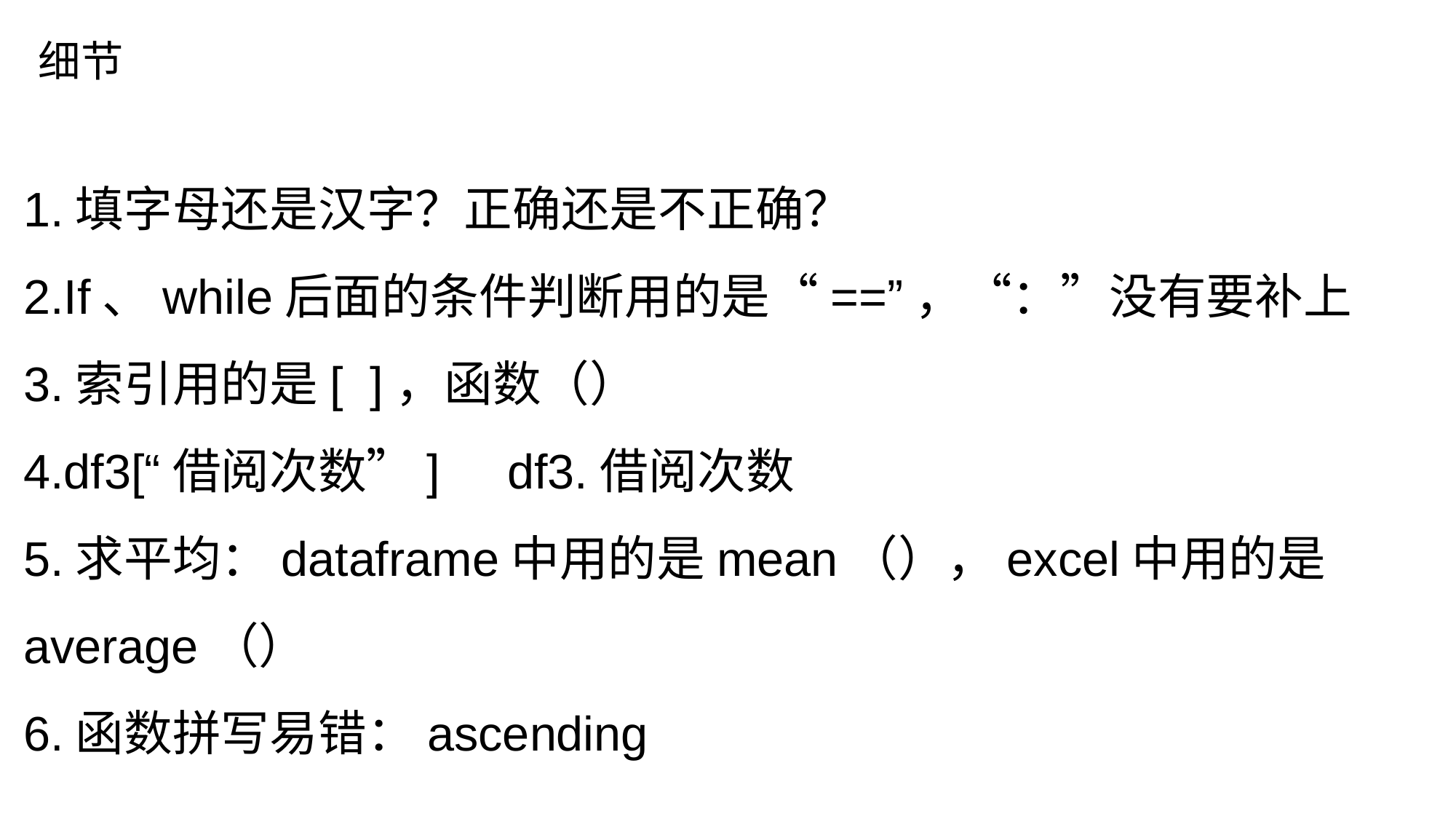

细节
1.填字母还是汉字？正确还是不正确？
2.If、while后面的条件判断用的是“==”，“：”没有要补上
3.索引用的是[  ]，函数（）
4.df3[“借阅次数”]     df3.借阅次数
5.求平均：dataframe中用的是mean（），excel中用的是average（）
6.函数拼写易错：ascending